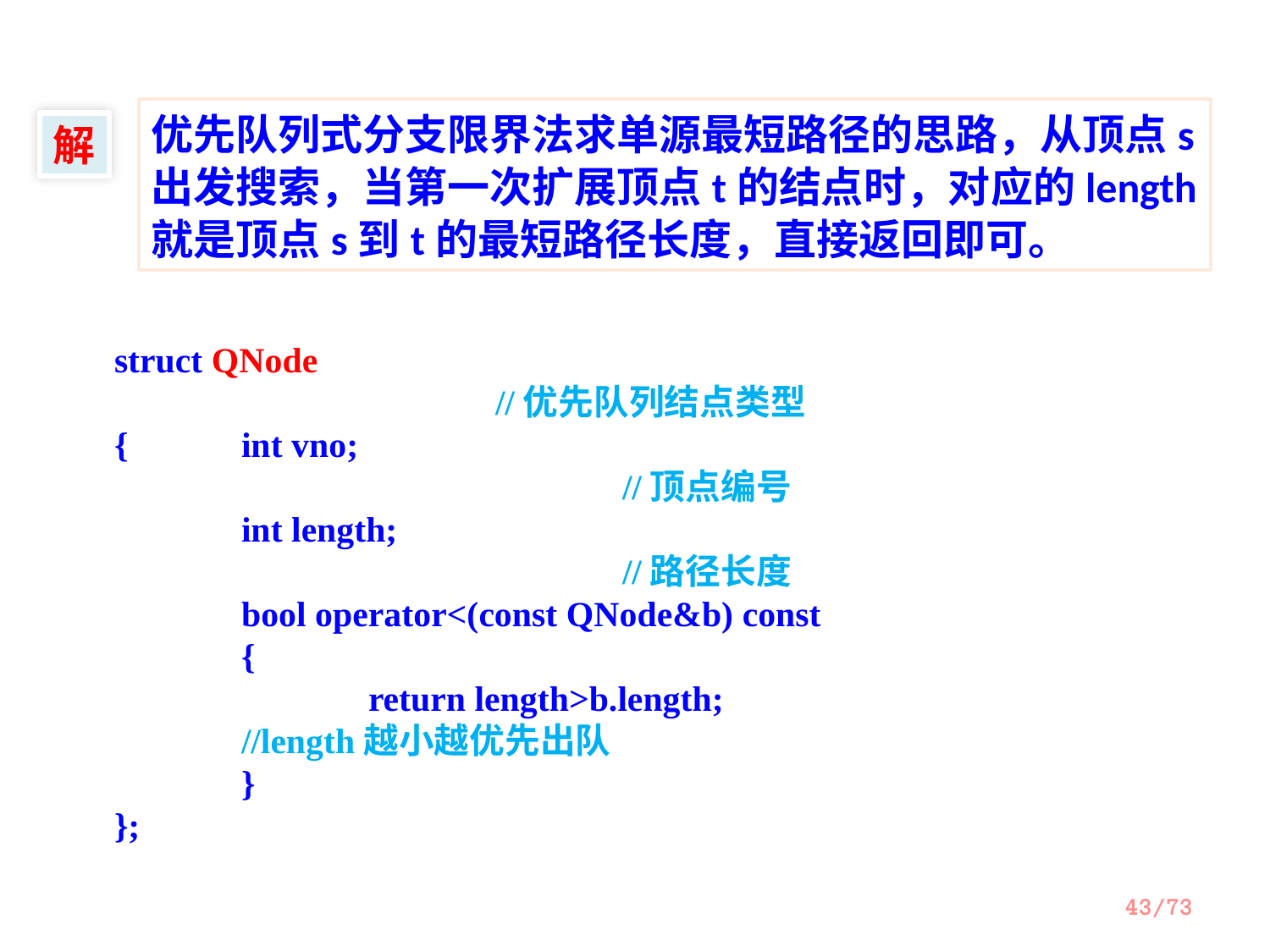

优先队列式分支限界法求单源最短路径的思路，从顶点s出发搜索，当第一次扩展顶点t的结点时，对应的length就是顶点s到t的最短路径长度，直接返回即可。
解
struct QNode										//优先队列结点类型
{	int vno;											//顶点编号
	int length;										//路径长度
 	bool operator<(const QNode&b) const
 	{
  		return length>b.length;					//length越小越优先出队
 	}
};
43/73